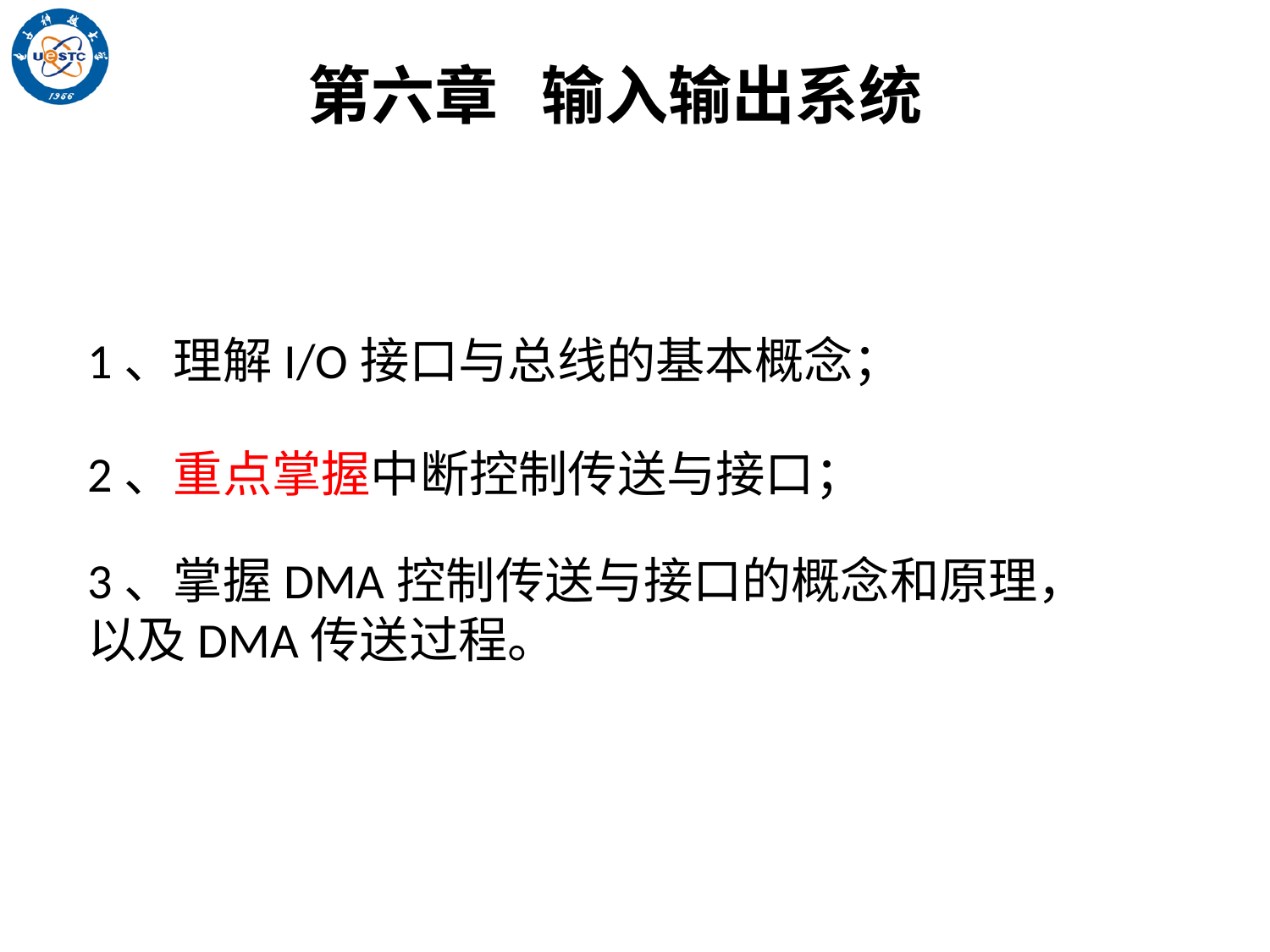

第六章   输入输出系统
1、理解I/O接口与总线的基本概念；
2、重点掌握中断控制传送与接口；
3、掌握DMA控制传送与接口的概念和原理，以及DMA传送过程。